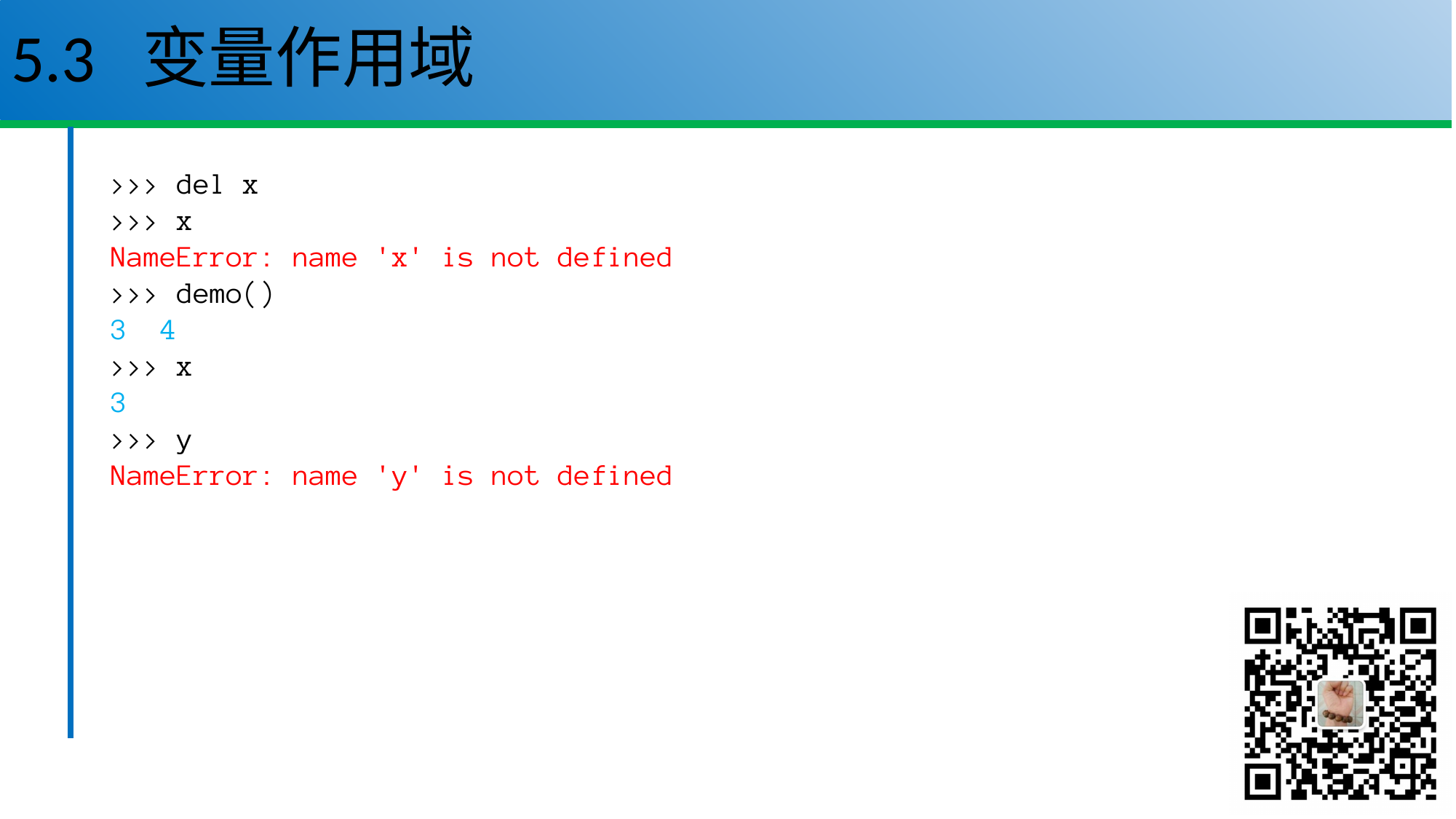

# 5.3  变量作用域
>>> del x
>>> x
NameError: name 'x' is not defined
>>> demo()
3  4
>>> x
3
>>> y
NameError: name 'y' is not defined
24